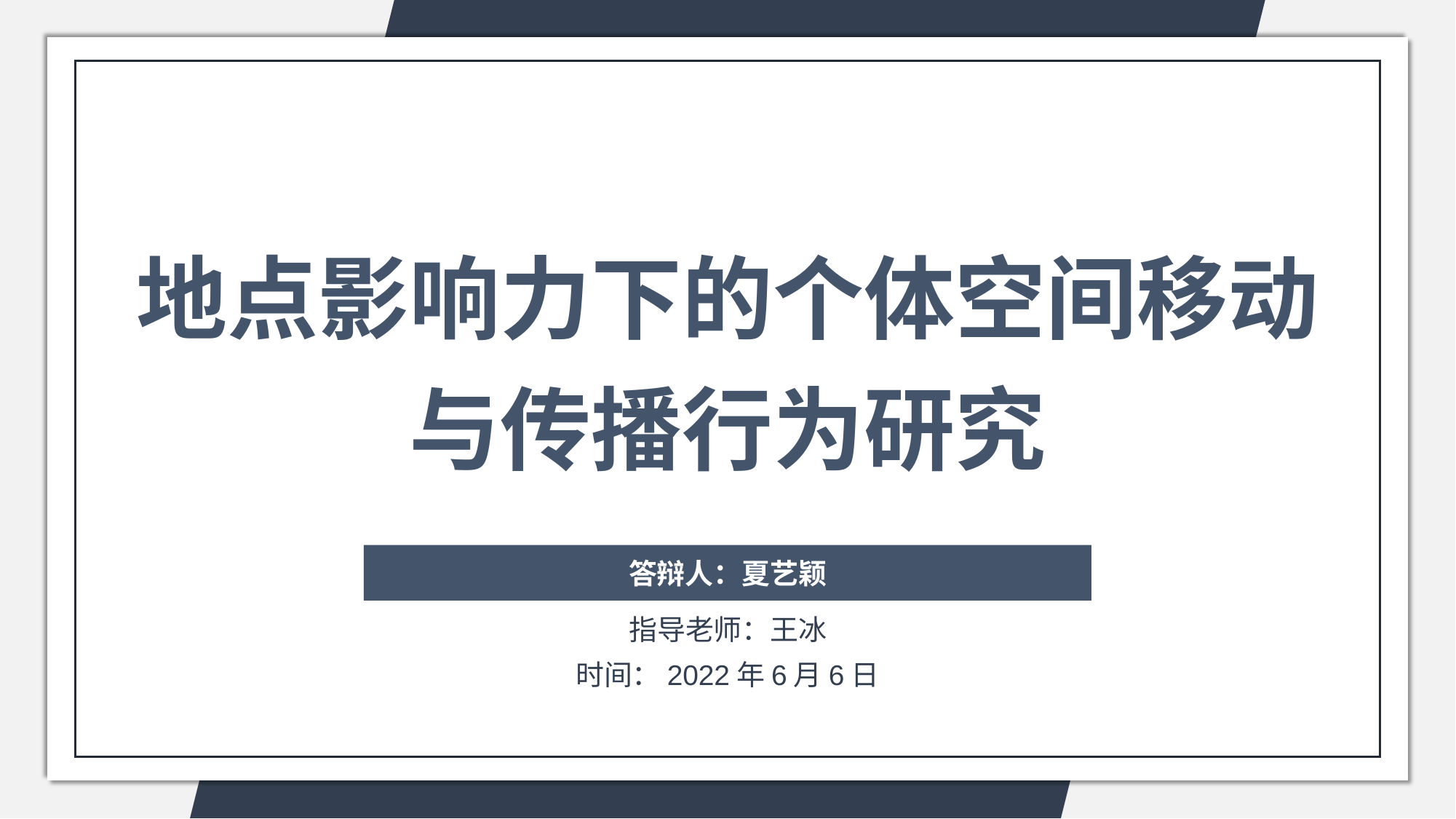

地点影响力下的个体空间移动
与传播行为研究
答辩人：夏艺颖
指导老师：王冰
时间：2022年6月6日